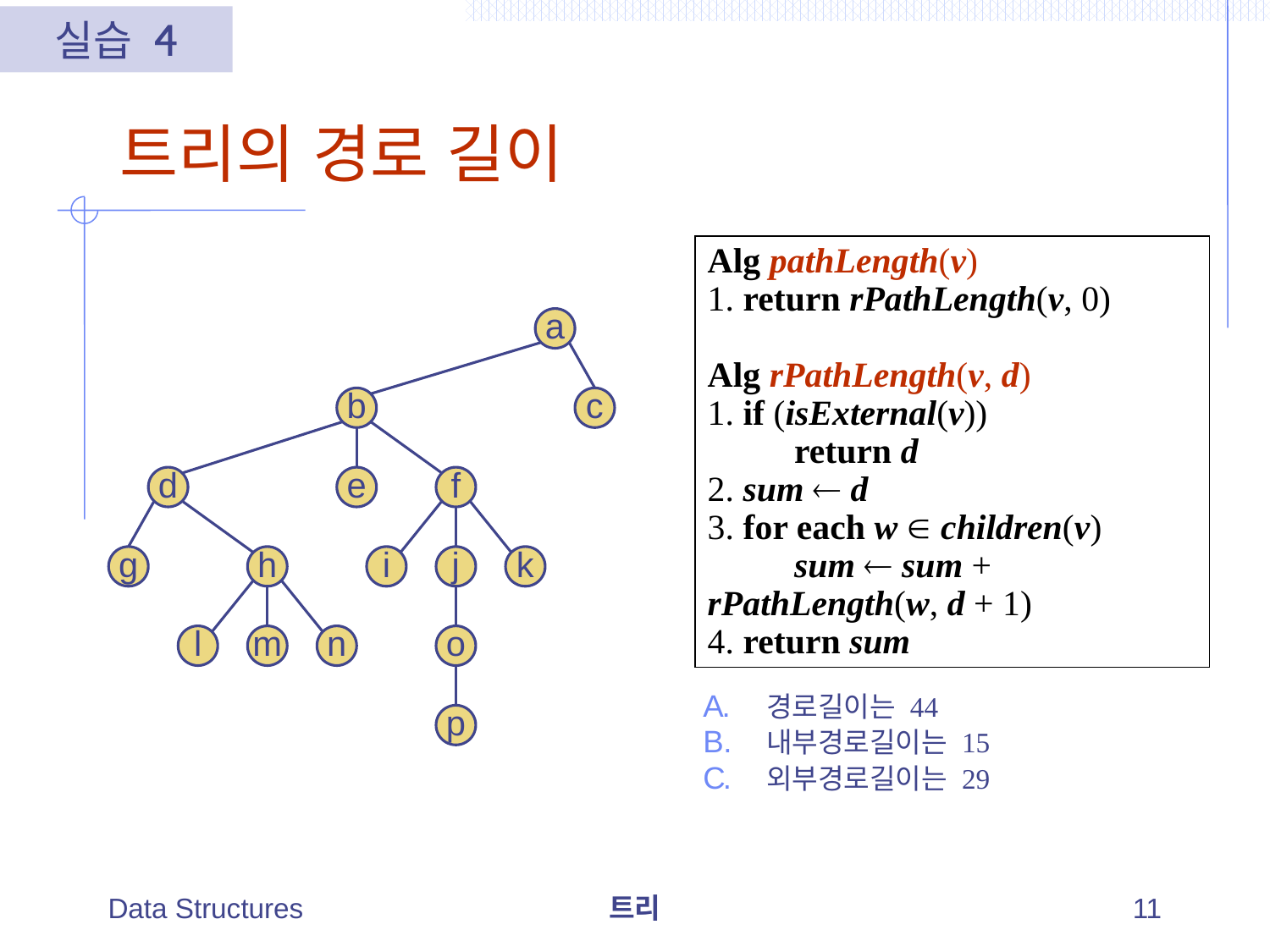

실습 4
트리의 경로 길이
Alg pathLength(v)
1. return rPathLength(v, 0)

Alg rPathLength(v, d)
1. if (isExternal(v))
		return d
2. sum ← d
3. for each w ∈ children(v)
		sum ← sum + rPathLength(w, d + 1)
4. return sum
a
b
c
d
e
f
g
h
i
j
k
l
m
n
o
경로길이는 44
내부경로길이는 15
외부경로길이는 29
p
Data Structures
트리
11